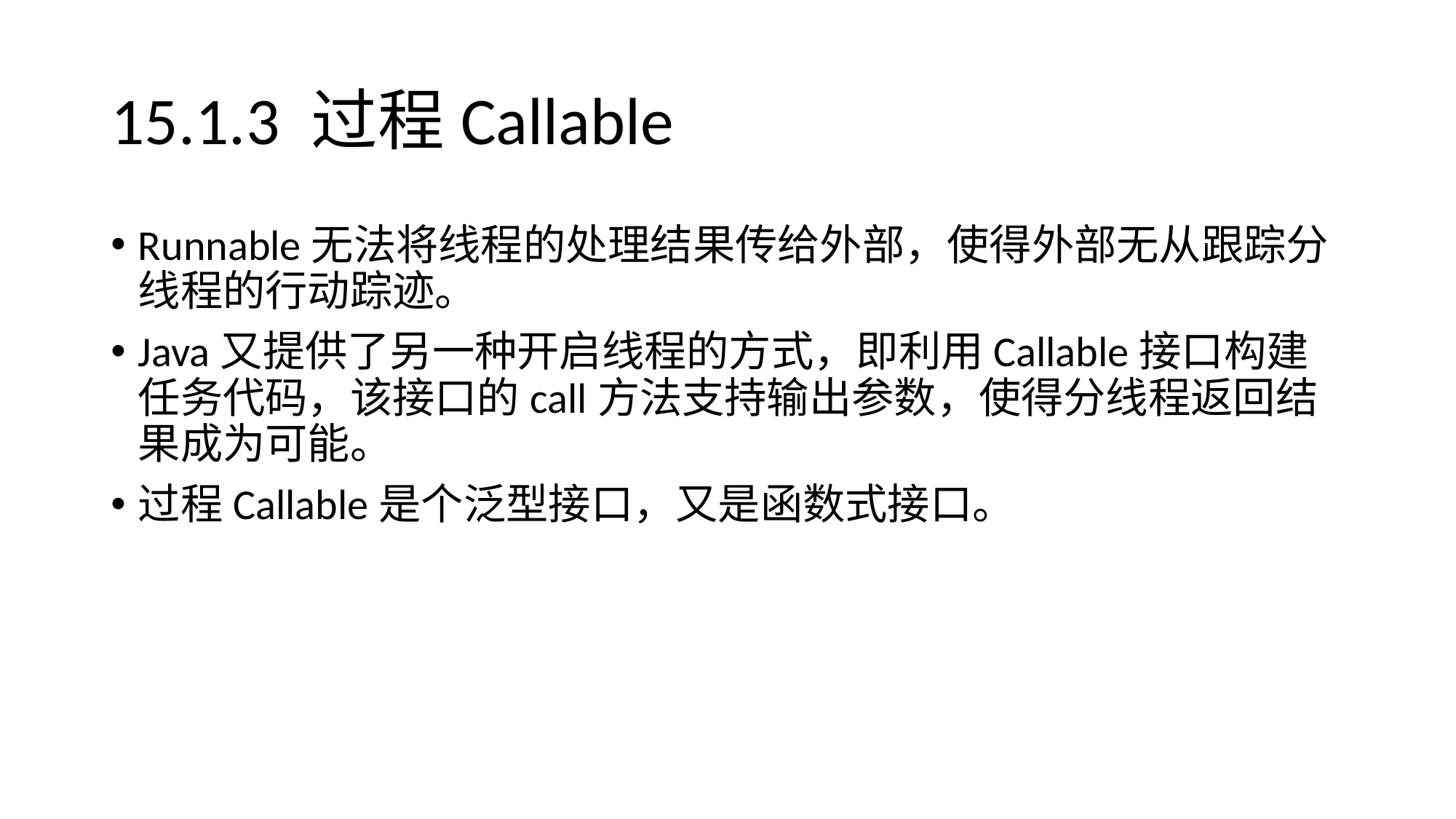

# 15.1.3 过程Callable
Runnable无法将线程的处理结果传给外部，使得外部无从跟踪分线程的行动踪迹。
Java又提供了另一种开启线程的方式，即利用Callable接口构建任务代码，该接口的call方法支持输出参数，使得分线程返回结果成为可能。
过程Callable是个泛型接口，又是函数式接口。